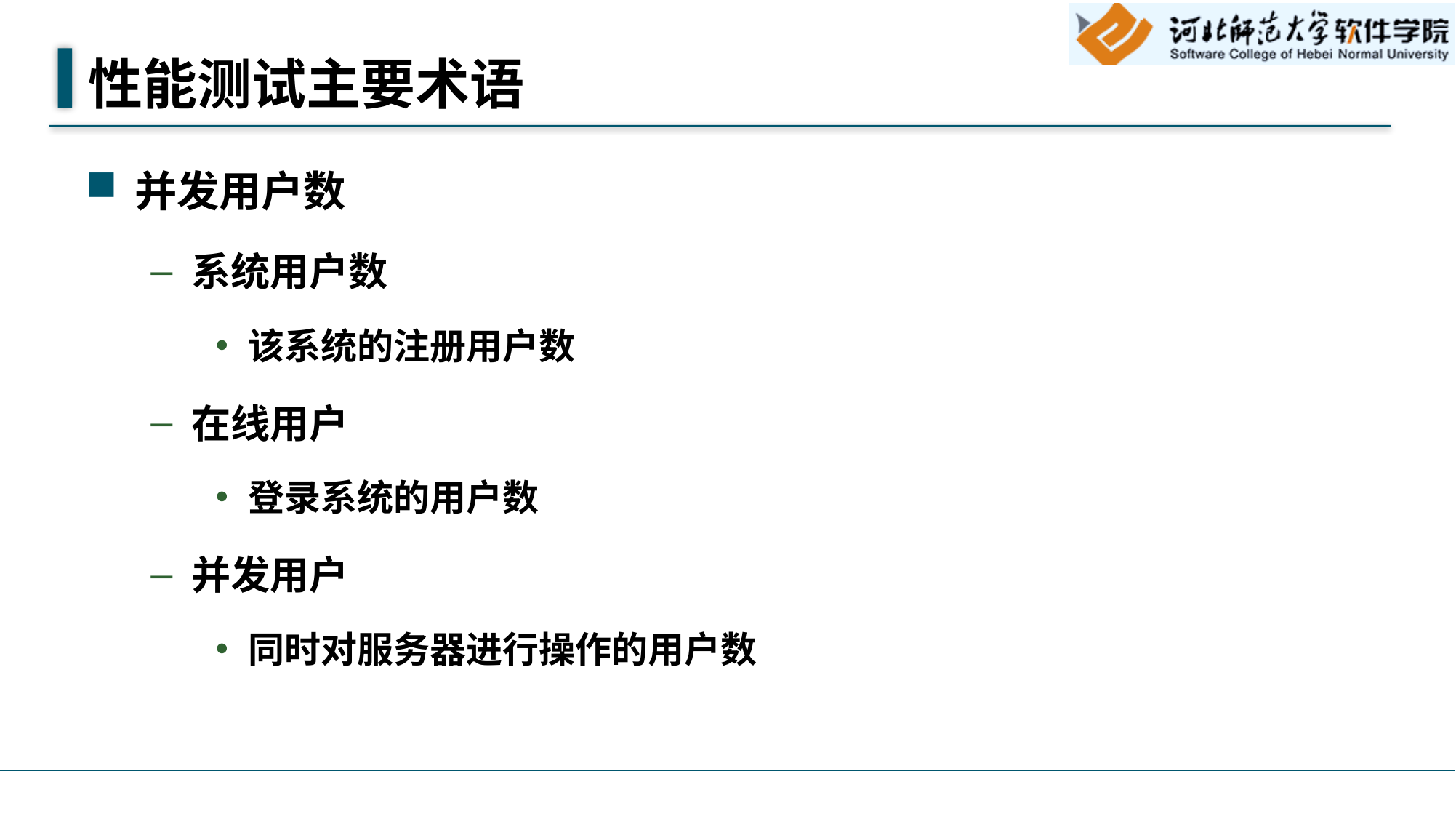

# 性能测试主要术语
并发用户数
系统用户数
该系统的注册用户数
在线用户
登录系统的用户数
并发用户
同时对服务器进行操作的用户数